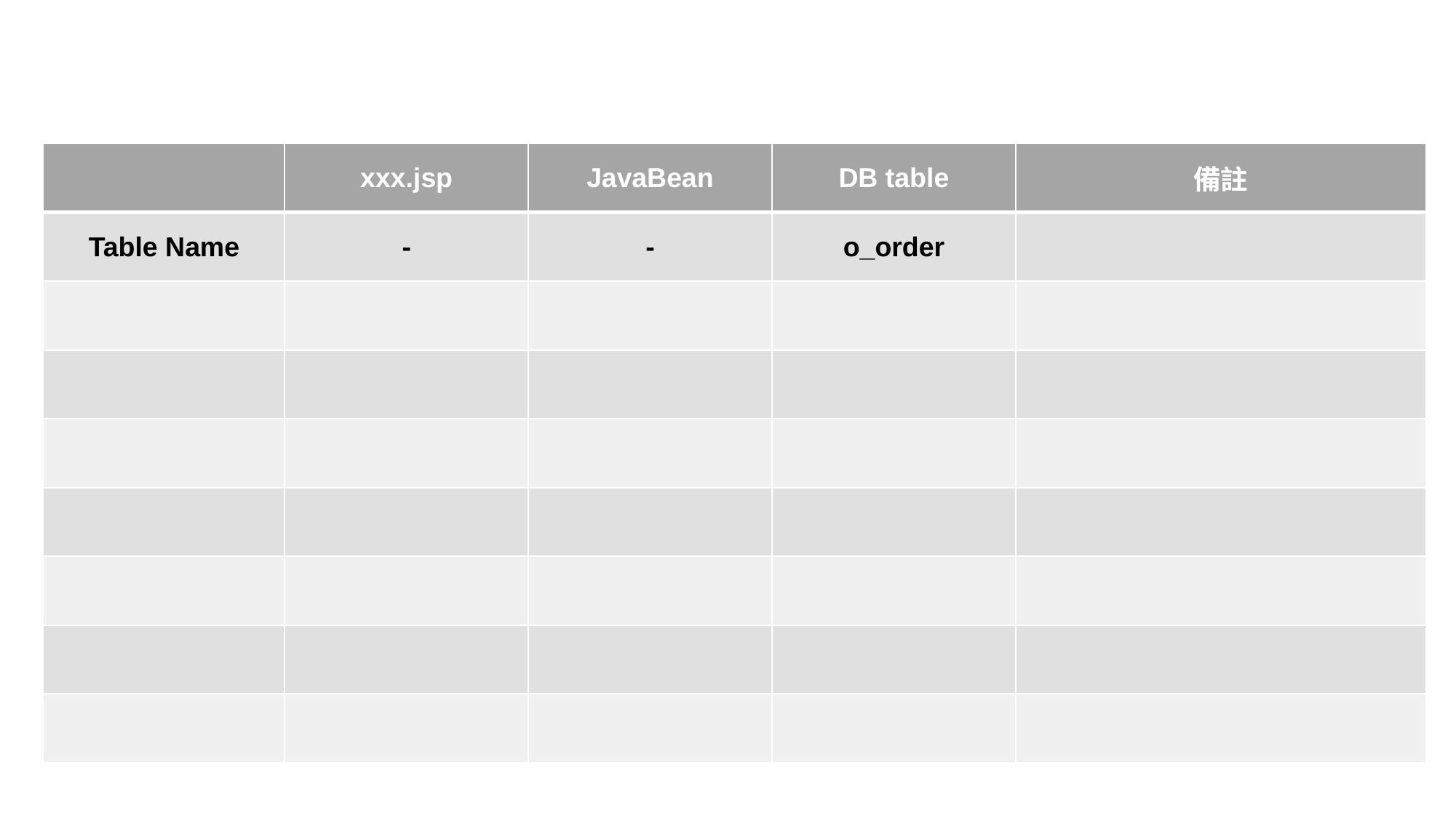

|  | xxx.jsp | JavaBean | DB table | 備註 |
| --- | --- | --- | --- | --- |
| Table Name | - | - | o\_order |  |
|  |  |  |  |  |
|  |  |  |  |  |
|  |  |  |  |  |
|  |  |  |  |  |
|  |  |  |  |  |
|  |  |  |  |  |
|  |  |  |  |  |